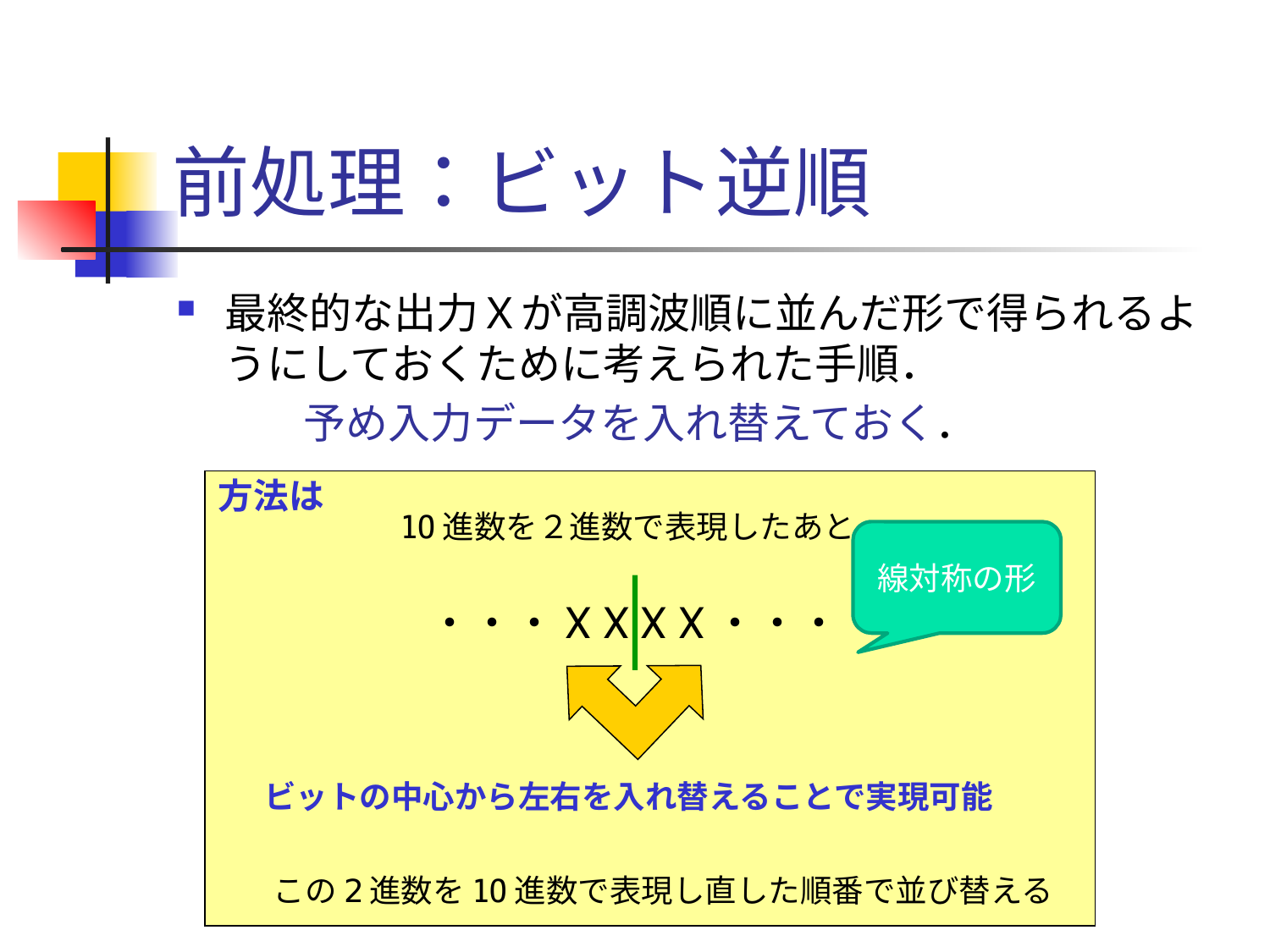

# 前処理：ビット逆順
最終的な出力Ｘが高調波順に並んだ形で得られるようにしておくために考えられた手順．
　　　予め入力データを入れ替えておく．
方法は

10進数を２進数で表現したあと
線対称の形

・・・X X X X・・・

ビットの中心から左右を入れ替えることで実現可能
この2進数を10進数で表現し直した順番で並び替える